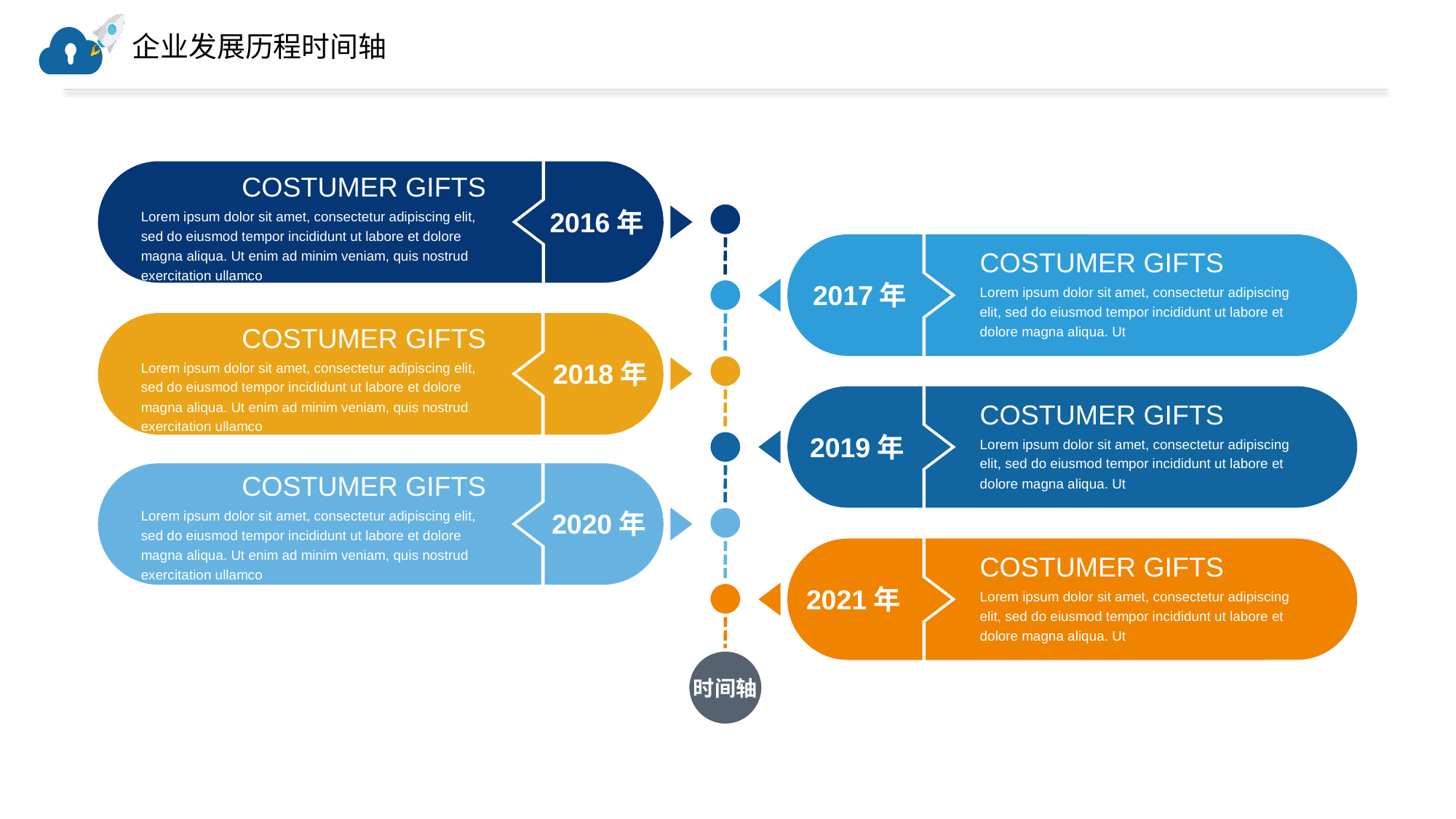

# 企业发展历程时间轴

COSTUMER GIFTS
Lorem ipsum dolor sit amet, consectetur adipiscing elit, sed do eiusmod tempor incididunt ut labore et dolore magna aliqua. Ut enim ad minim veniam, quis nostrud exercitation ullamco
2016年

时间轴

2017年

COSTUMER GIFTS
Lorem ipsum dolor sit amet, consectetur adipiscing elit, sed do eiusmod tempor incididunt ut labore et dolore magna aliqua. Ut

COSTUMER GIFTS
Lorem ipsum dolor sit amet, consectetur adipiscing elit, sed do eiusmod tempor incididunt ut labore et dolore magna aliqua. Ut enim ad minim veniam, quis nostrud exercitation ullamco
2018年

2019年

COSTUMER GIFTS
Lorem ipsum dolor sit amet, consectetur adipiscing elit, sed do eiusmod tempor incididunt ut labore et dolore magna aliqua. Ut

COSTUMER GIFTS
2020年
Lorem ipsum dolor sit amet, consectetur adipiscing elit, sed do eiusmod tempor incididunt ut labore et dolore magna aliqua. Ut enim ad minim veniam, quis nostrud exercitation ullamco

COSTUMER GIFTS
Lorem ipsum dolor sit amet, consectetur adipiscing elit, sed do eiusmod tempor incididunt ut labore et dolore magna aliqua. Ut
2021年